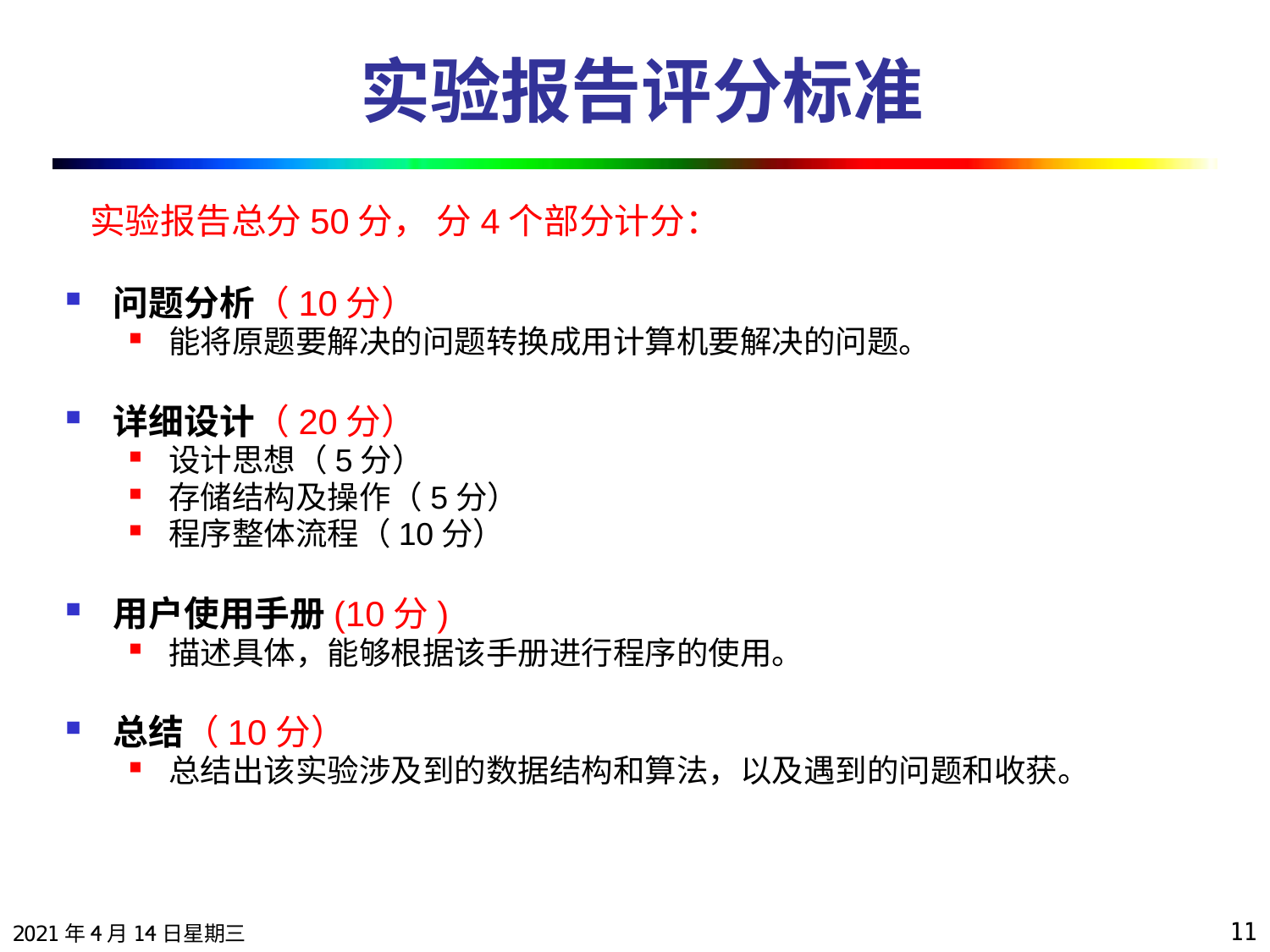

# 实验报告评分标准
  实验报告总分50分， 分4个部分计分：

问题分析（10分）
能将原题要解决的问题转换成用计算机要解决的问题。

详细设计（20分）
设计思想（5分）
存储结构及操作（5分）
程序整体流程（10分）

用户使用手册(10分)
描述具体，能够根据该手册进行程序的使用。

总结（10分）
总结出该实验涉及到的数据结构和算法，以及遇到的问题和收获。

2021年4月14日星期三
11